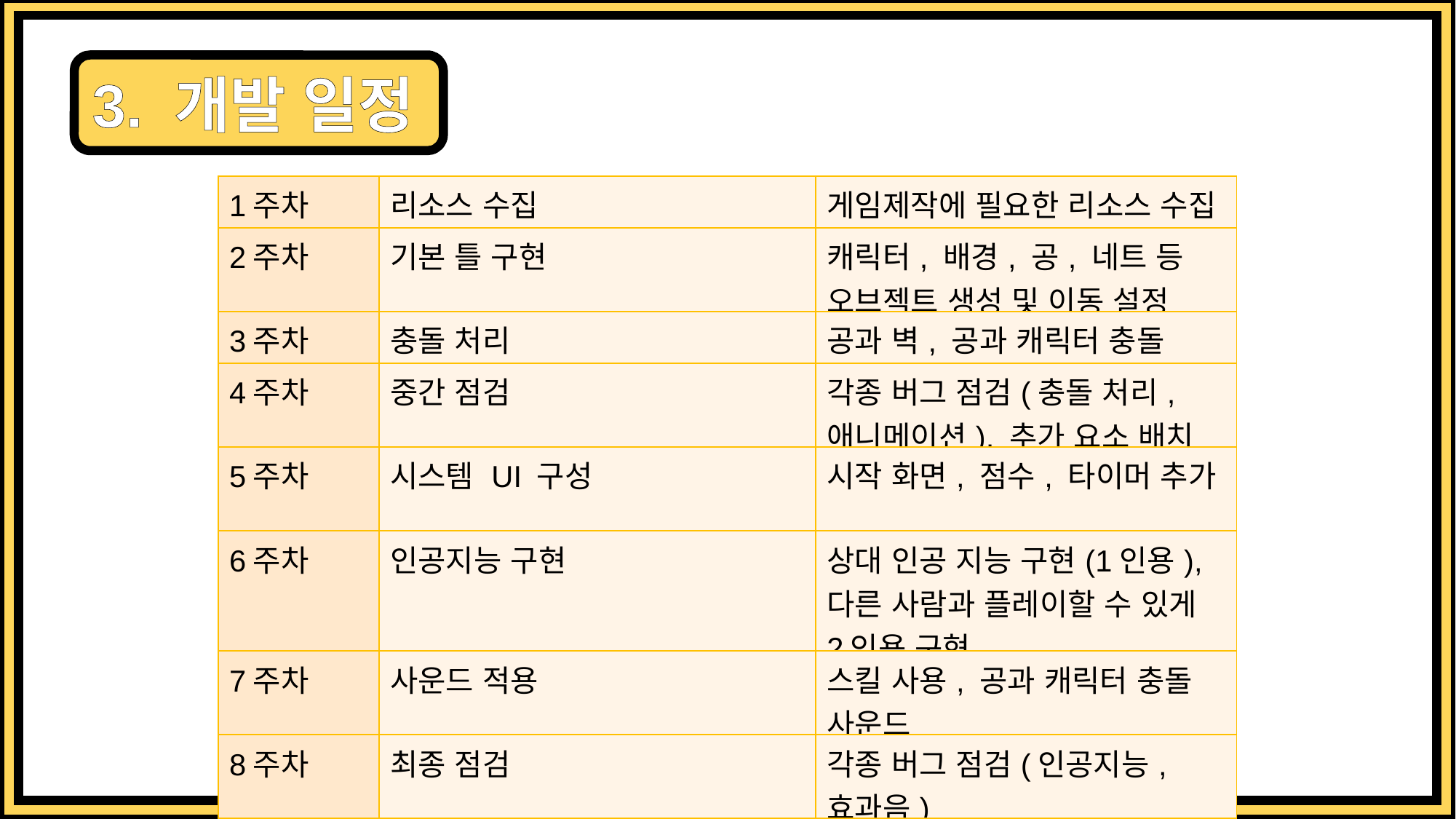

3. 개발 일정
| 1주차 | 리소스 수집 | 게임제작에 필요한 리소스 수집 |
| --- | --- | --- |
| 2주차 | 기본 틀 구현 | 캐릭터, 배경, 공, 네트 등 오브젝트 생성 및 이동 설정 |
| 3주차 | 충돌 처리 | 공과 벽, 공과 캐릭터 충돌 |
| 4주차 | 중간 점검 | 각종 버그 점검(충돌 처리, 애니메이션), 추가 요소 배치 |
| 5주차 | 시스템 UI 구성 | 시작 화면, 점수, 타이머 추가 |
| 6주차 | 인공지능 구현 | 상대 인공 지능 구현(1인용), 다른 사람과 플레이할 수 있게 2인용 구현 |
| 7주차 | 사운드 적용 | 스킬 사용, 공과 캐릭터 충돌 사운드 |
| 8주차 | 최종 점검 | 각종 버그 점검(인공지능, 효과음) |